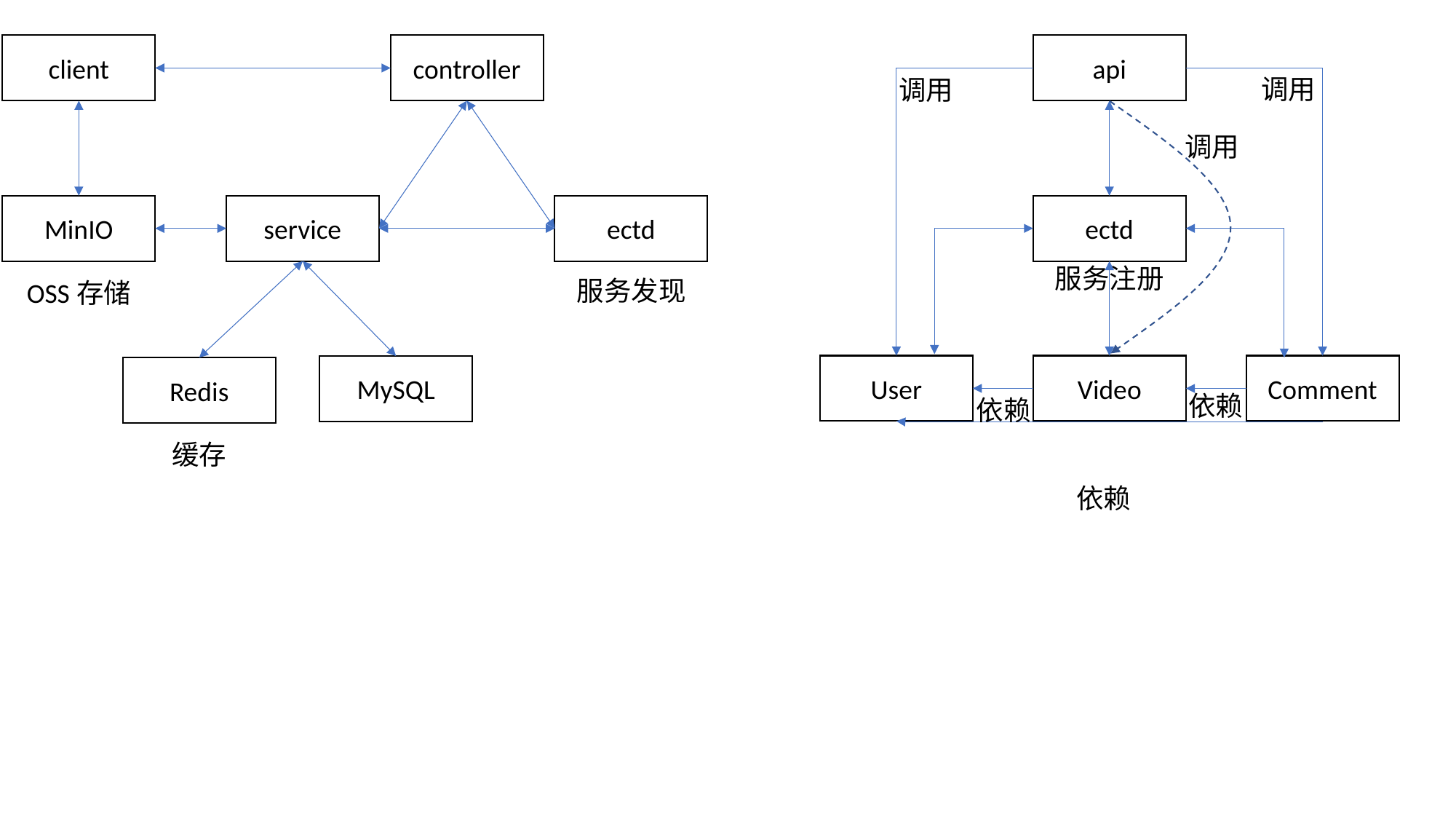

client
controller
api
调用
调用

调用
MinIO
service
ectd
ectd
服务注册
服务发现
OSS存储
User
Video
Comment
MySQL
Redis
依赖
依赖
缓存
依赖